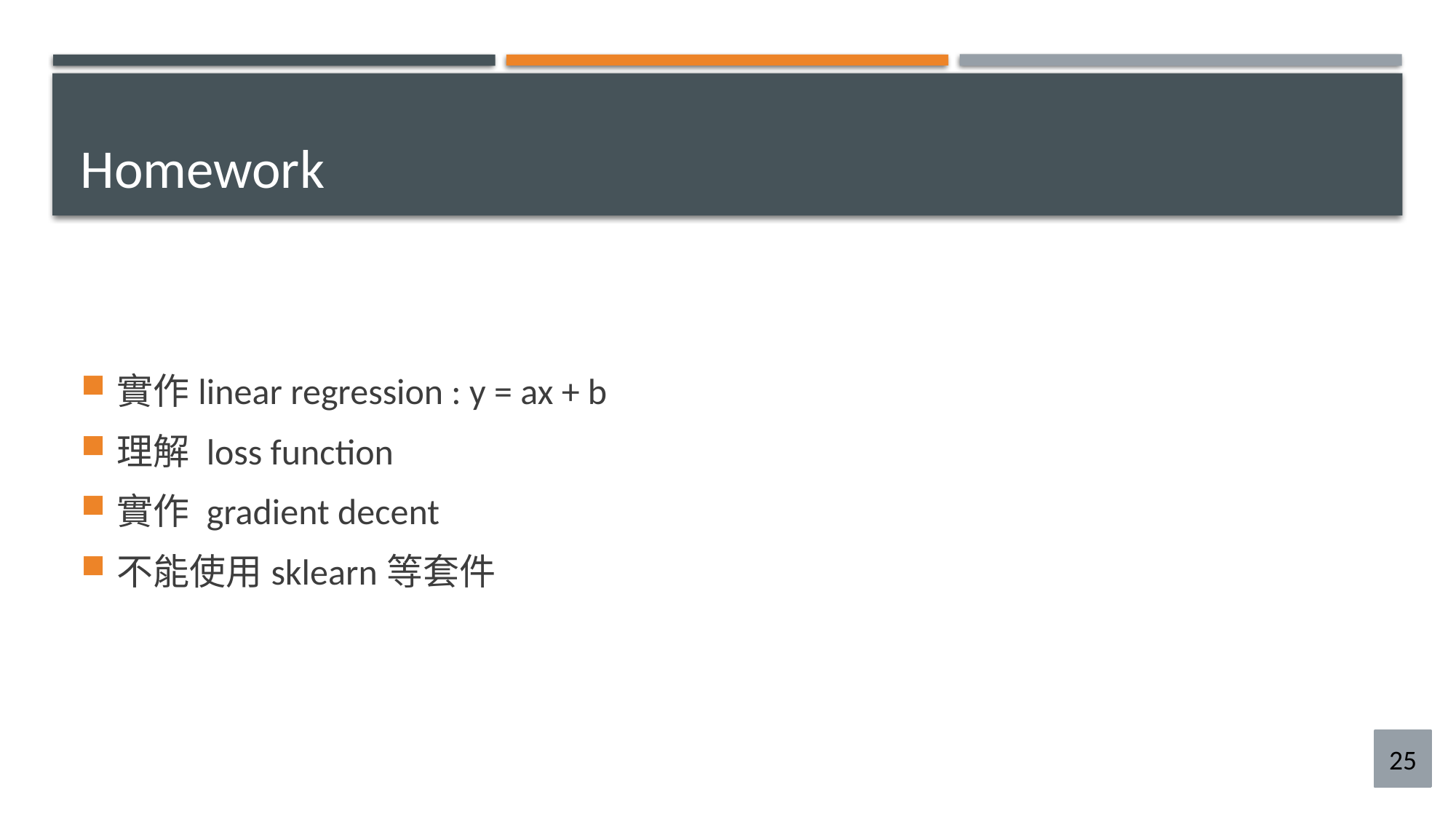

# Homework
實作linear regression : y = ax + b
理解 loss function
實作 gradient decent
不能使用sklearn等套件
25